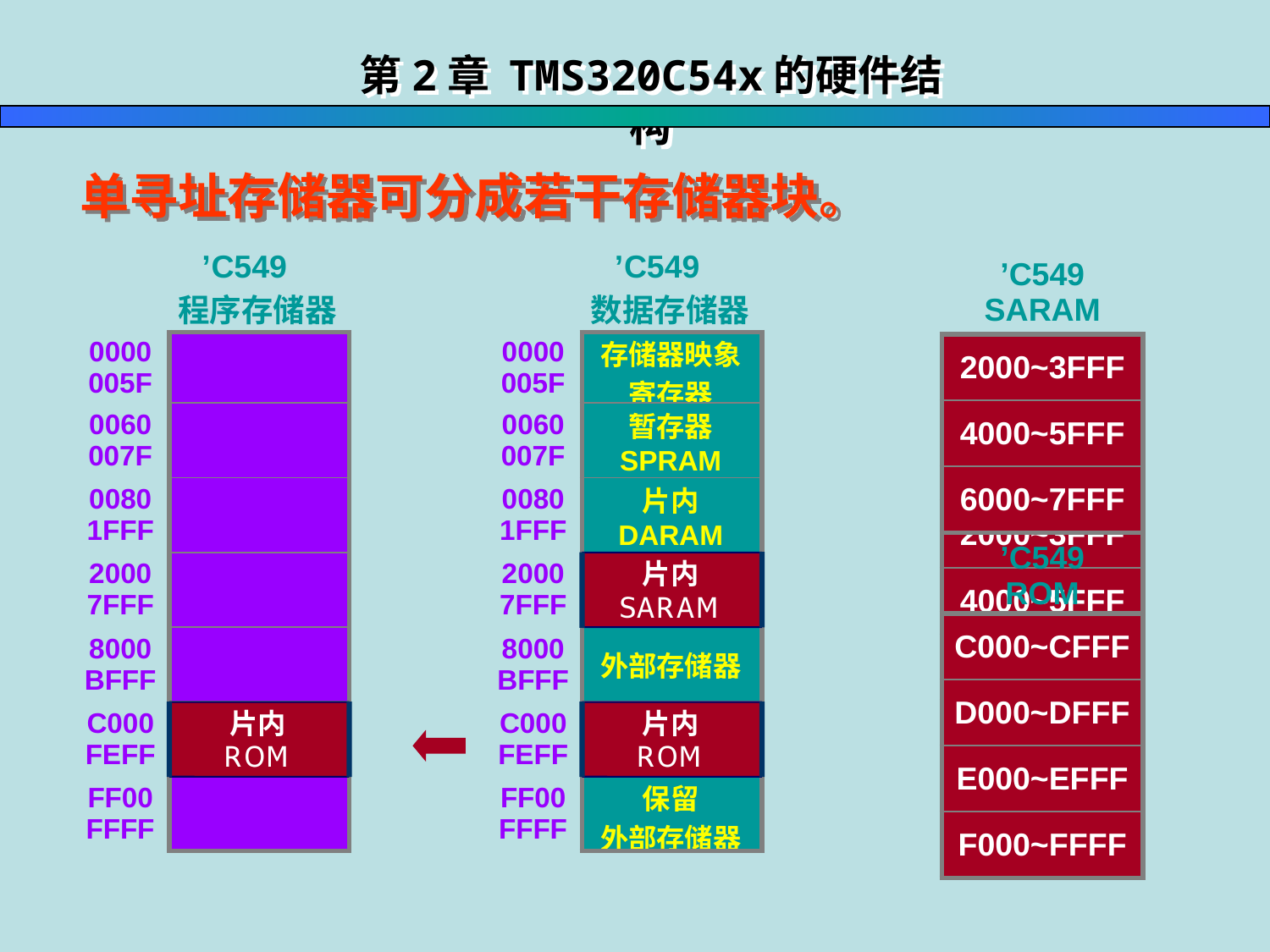

第2章 TMS320C54x的硬件结构

    单寻址存储器可分成若干存储器块。
| ’C549 程序存储器 |  |
| --- | --- |
| 0000 005F |  |
| 0060 007F |  |
| 0080 1FFF |  |
| 2000 7FFF |  |
| 8000 BFFF |  |
| C000 FEFF |  |
| FF00 FFFF |  |
| ’C549 数据存储器 |  |
| --- | --- |
| 0000 005F | 存储器映象 寄存器 |
| 0060 007F | 暂存器 SPRAM |
| 0080 1FFF | 片内 DARAM |
| 2000 7FFF | 片内 SARAM |
| 8000 BFFF | 外部存储器 |
| C000 FEFF | 片内 ROM |
| FF00 FFFF | 保留 外部存储器 |
| ’C549 SARAM |
| --- |
| 2000~3FFF |
| 4000~5FFF |
| 6000~7FFF |
| ’C549 SARAM |
| --- |
| 2000~3FFF |
| 4000~5FFF |
| 6000~7FFF |
| ’C549 ROM |
| --- |
| C000~CFFF |
| D000~DFFF |
| E000~EFFF |
| F000~FFFF |

片内
SARAM

片内
ROM

片内
ROM

158